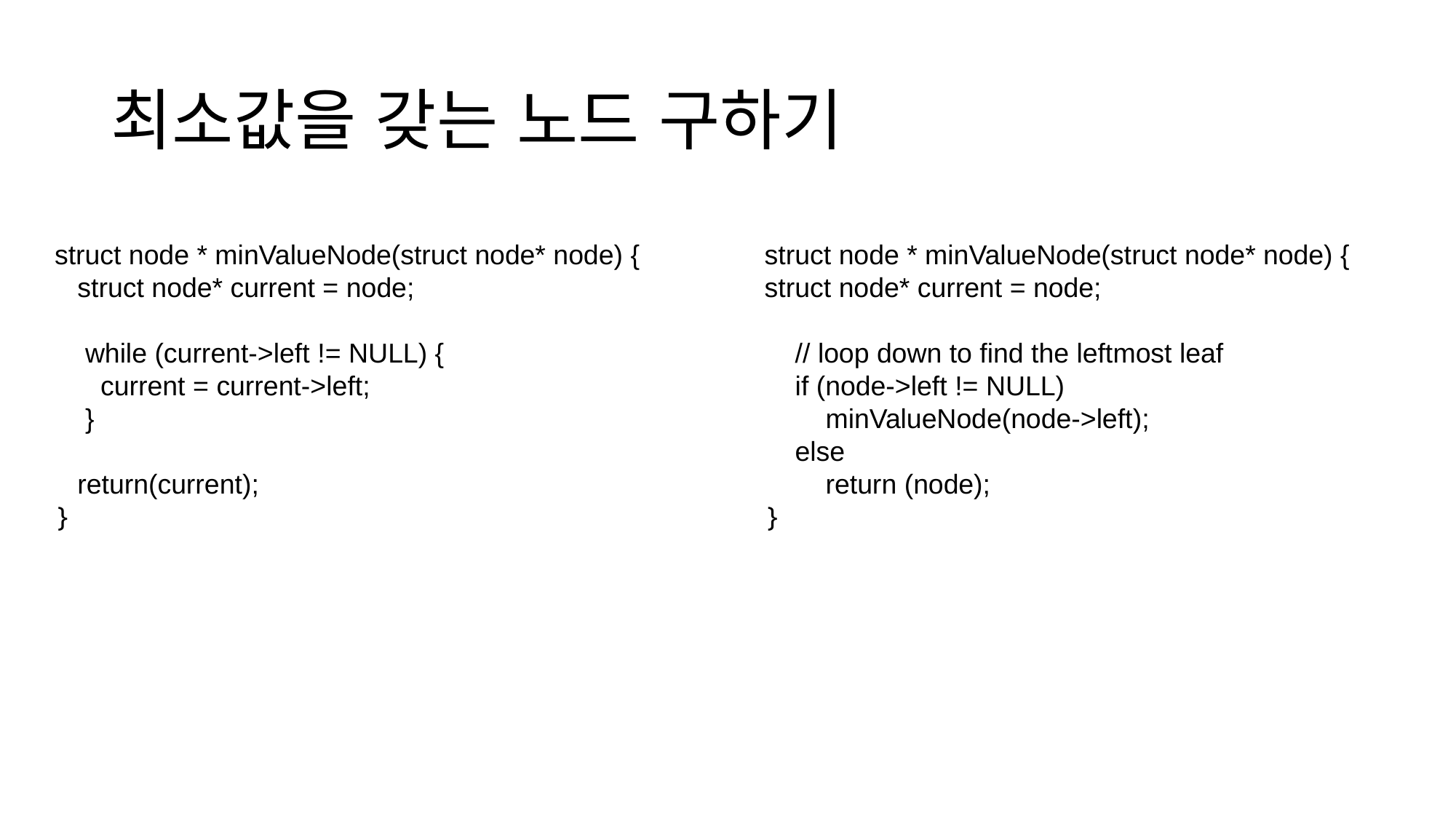

# 최소값을 갖는 노드 구하기
struct node * minValueNode(struct node* node) {
   struct node* current = node;

    while (current->left != NULL) {
      current = current->left;
    }

   return(current);
}
struct node * minValueNode(struct node* node) {
struct node* current = node;

    // loop down to find the leftmost leaf
    if (node->left != NULL)
        minValueNode(node->left);
    else
        return (node);
}